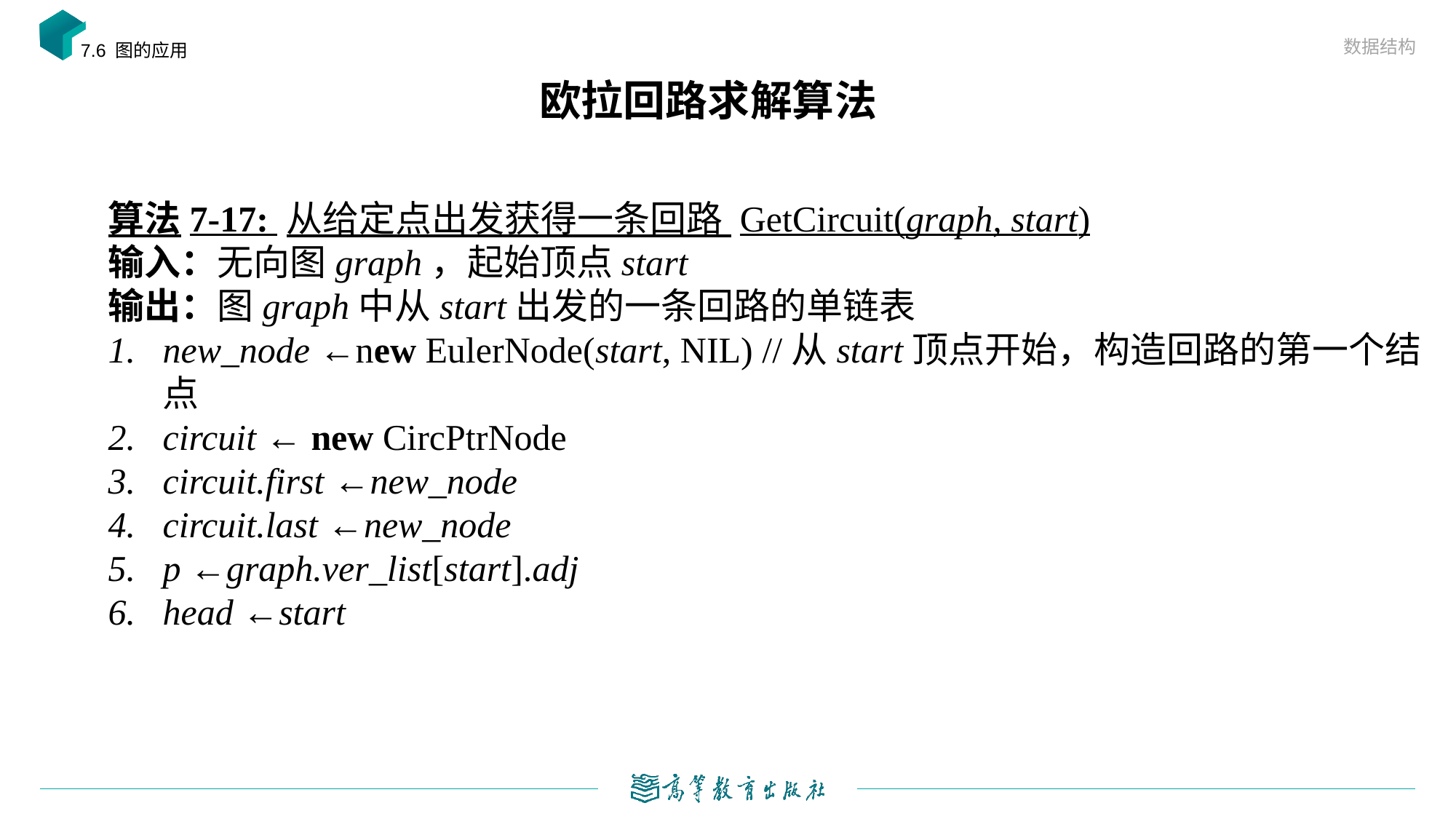

数据结构
7.6 图的应用

# 欧拉回路求解算法

算法7-17: 从给定点出发获得一条回路 GetCircuit(graph, start)
输入：无向图graph，起始顶点start
输出：图graph中从start出发的一条回路的单链表
new_node ←new EulerNode(start, NIL) //从start顶点开始，构造回路的第一个结点
circuit ← new CircPtrNode
circuit.first ←new_node
circuit.last ←new_node
p ←graph.ver_list[start].adj
head ←start